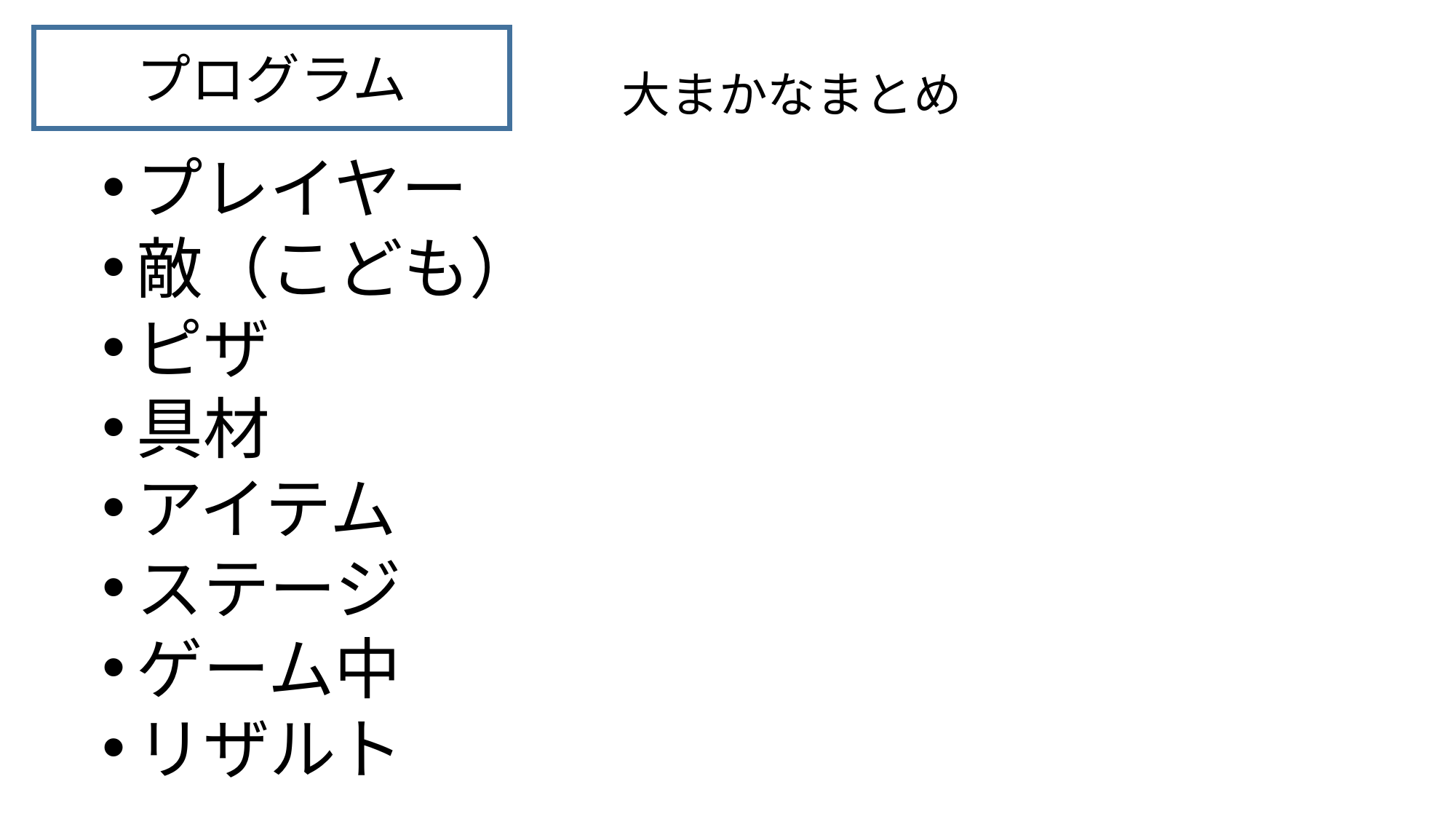

プログラム
大まかなまとめ
プレイヤー
敵（こども）
ピザ
具材
アイテム
ステージ
ゲーム中
リザルト